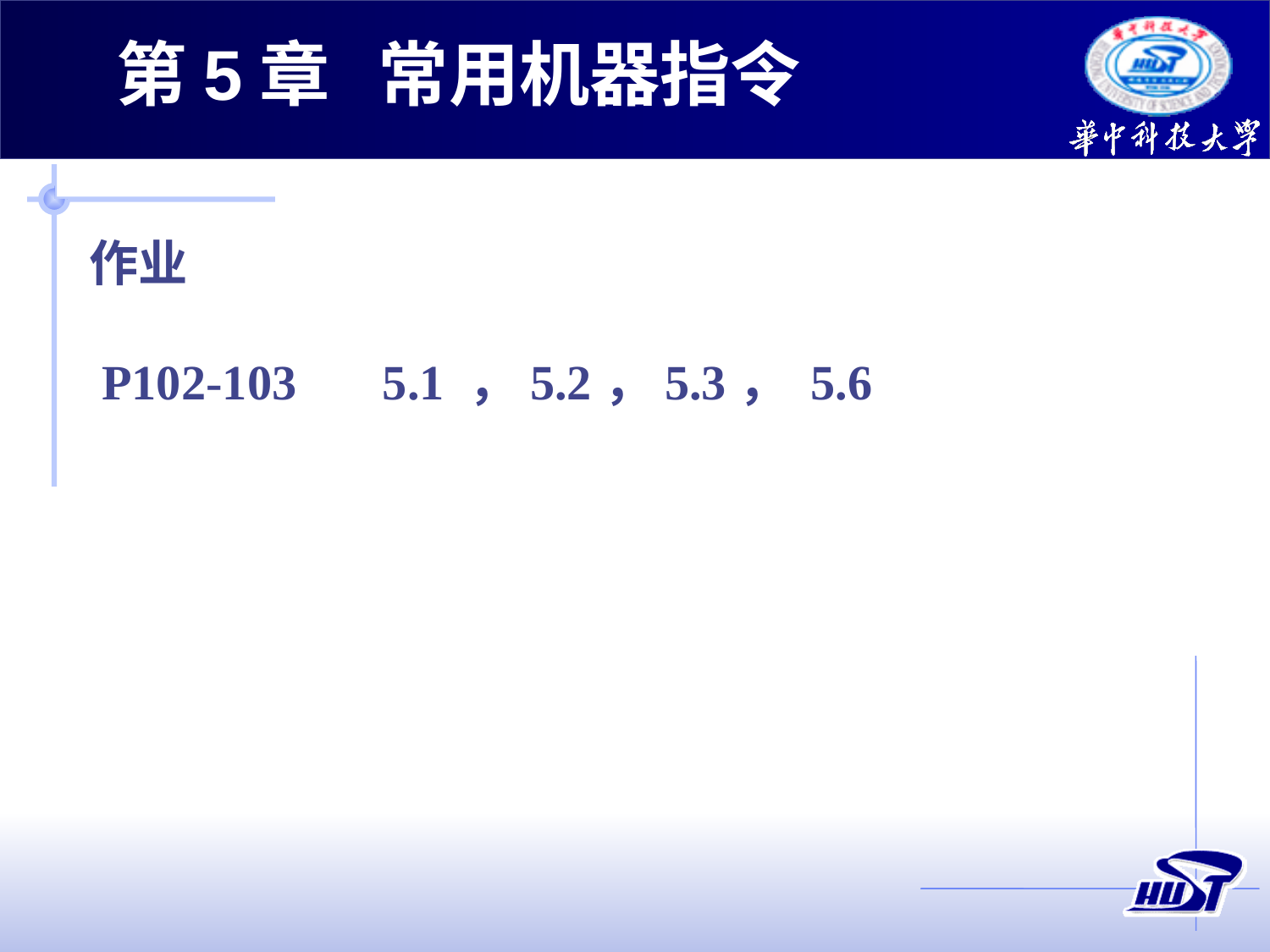

第5章   常用机器指令

作业

 P102-103       5.1 ，5.2，5.3， 5.6